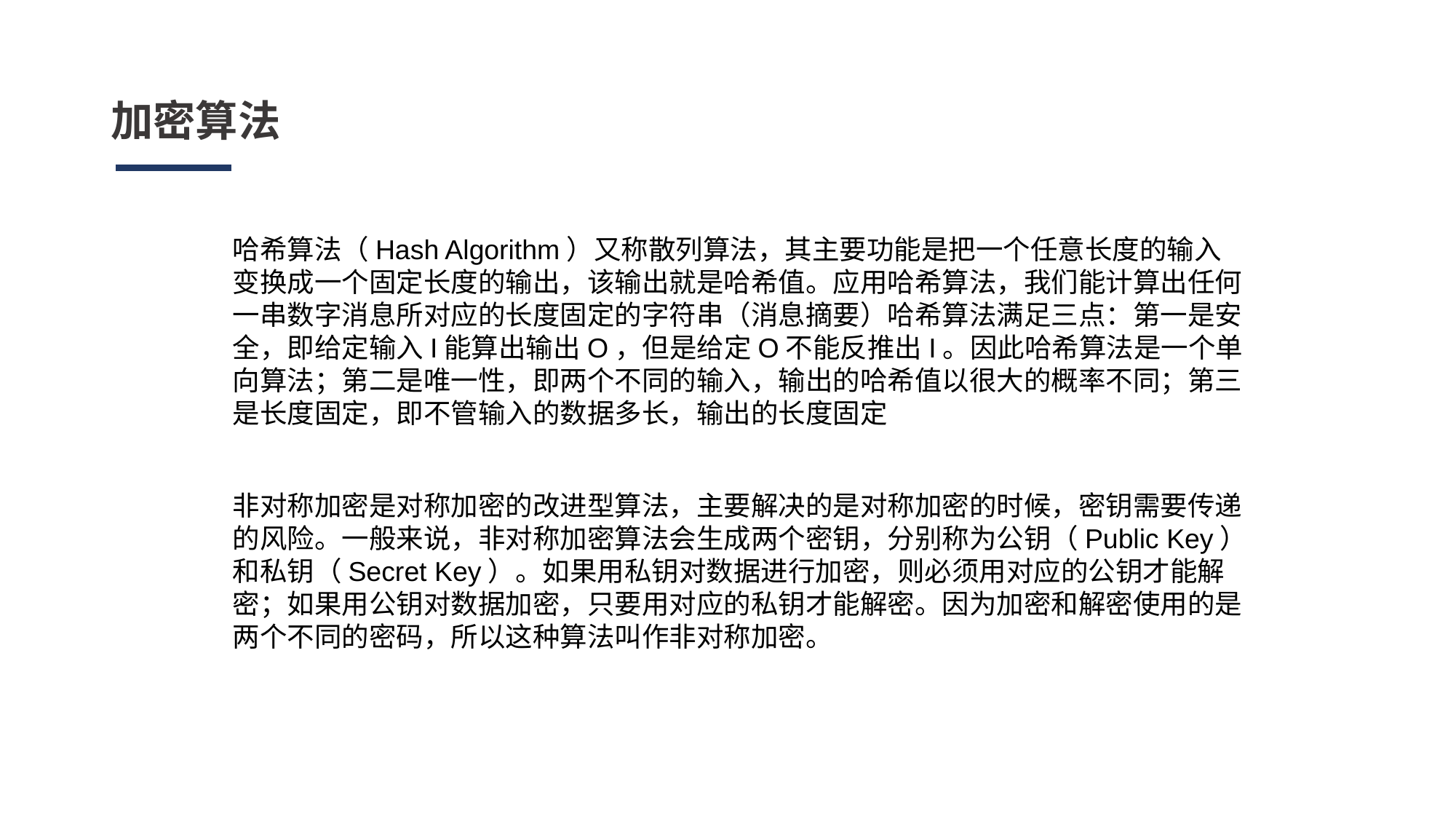

# 加密算法
哈希算法（Hash Algorithm）又称散列算法，其主要功能是把一个任意长度的输入变换成一个固定长度的输出，该输出就是哈希值。应用哈希算法，我们能计算出任何一串数字消息所对应的长度固定的字符串（消息摘要）哈希算法满足三点：第一是安全，即给定输入I能算出输出O，但是给定O不能反推出I。因此哈希算法是一个单向算法；第二是唯一性，即两个不同的输入，输出的哈希值以很大的概率不同；第三是长度固定，即不管输入的数据多长，输出的长度固定
非对称加密是对称加密的改进型算法，主要解决的是对称加密的时候，密钥需要传递的风险。一般来说，非对称加密算法会生成两个密钥，分别称为公钥（Public Key）和私钥（Secret Key）。如果用私钥对数据进行加密，则必须用对应的公钥才能解密；如果用公钥对数据加密，只要用对应的私钥才能解密。因为加密和解密使用的是两个不同的密码，所以这种算法叫作非对称加密。